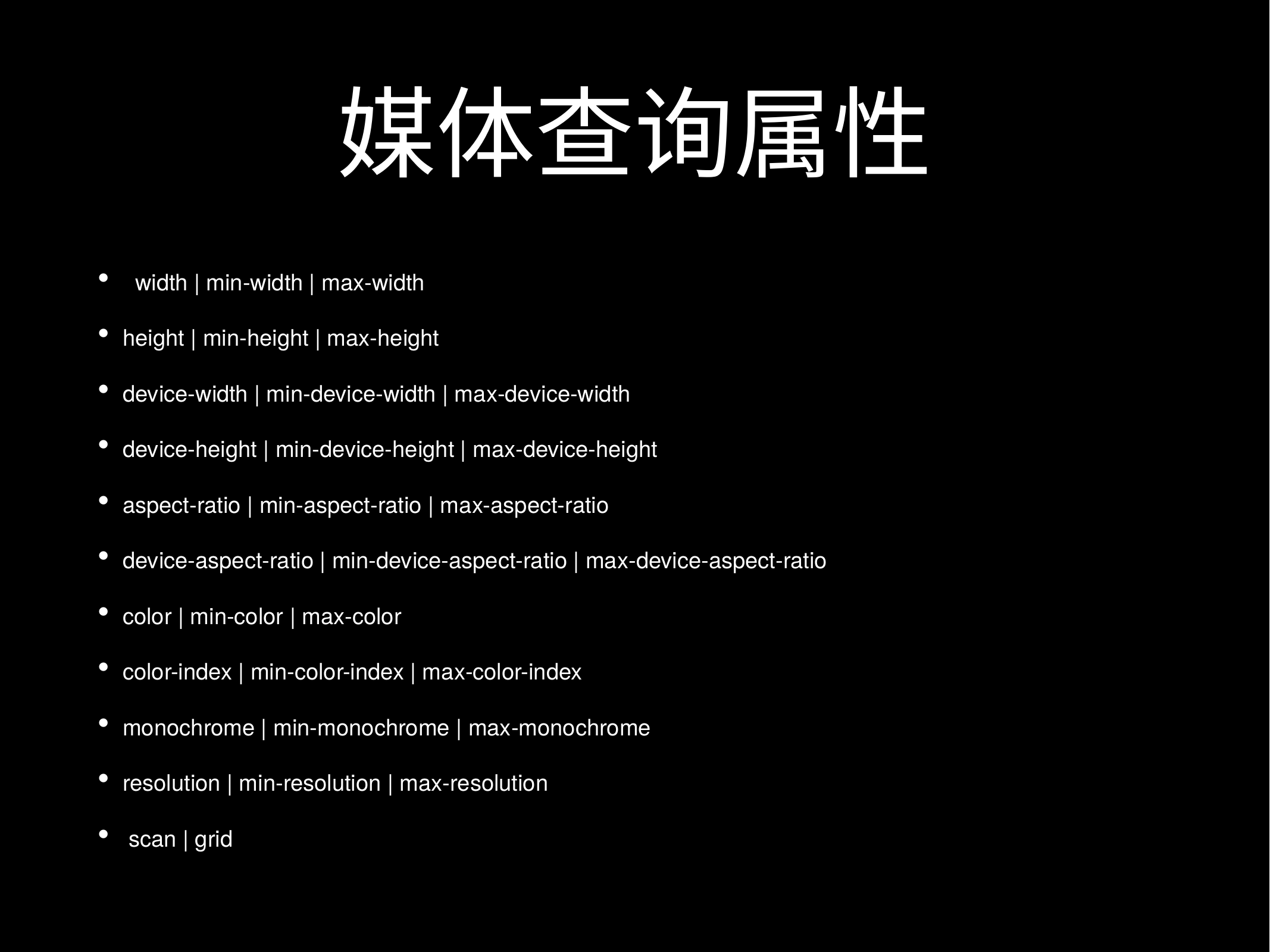

# 媒体查询属性
  width | min-width | max-width
height | min-height | max-height
device-width | min-device-width | max-device-width
device-height | min-device-height | max-device-height
aspect-ratio | min-aspect-ratio | max-aspect-ratio
device-aspect-ratio | min-device-aspect-ratio | max-device-aspect-ratio
color | min-color | max-color
color-index | min-color-index | max-color-index
monochrome | min-monochrome | max-monochrome
resolution | min-resolution | max-resolution
 scan | grid